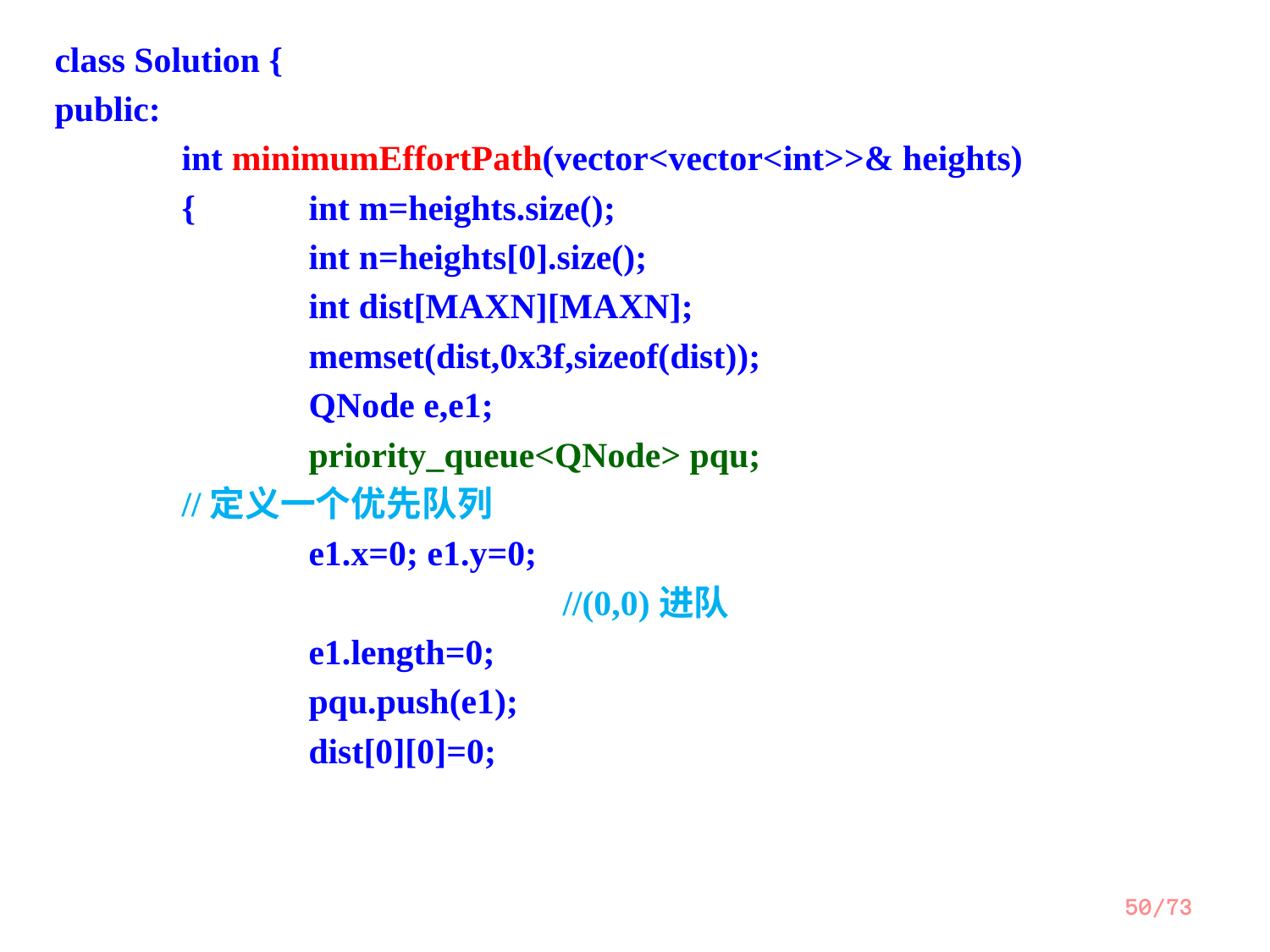

class Solution {
public:
 	int minimumEffortPath(vector<vector<int>>& heights)
	{	int m=heights.size();
    		int n=heights[0].size();
    		int dist[MAXN][MAXN];
    		memset(dist,0x3f,sizeof(dist));
    		QNode e,e1;
    		priority_queue<QNode> pqu;				//定义一个优先队列
    		e1.x=0; e1.y=0;									//(0,0)进队
    		e1.length=0;
    		pqu.push(e1);
    		dist[0][0]=0;
50/73